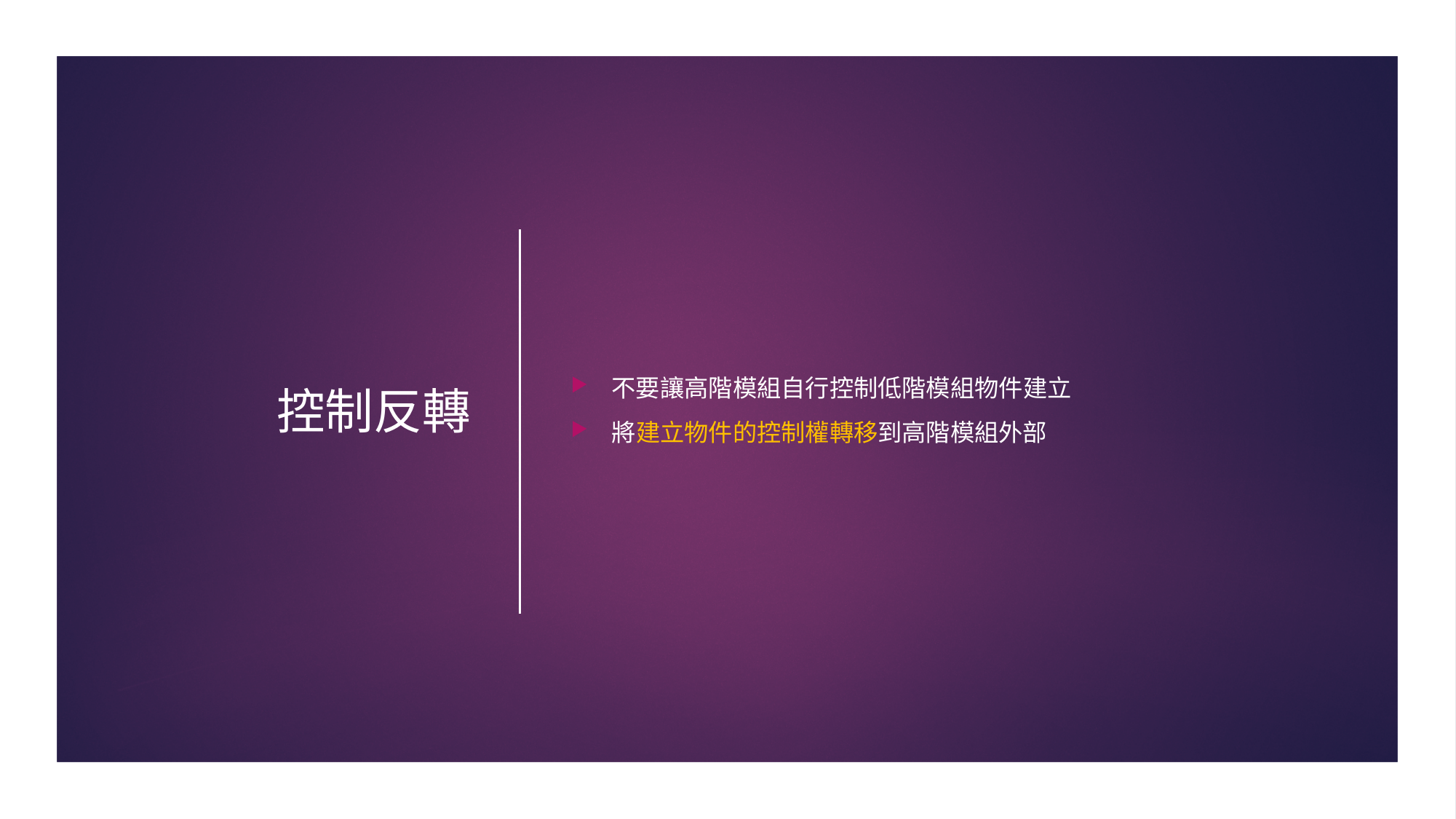

# 控制反轉
不要讓高階模組自行控制低階模組物件建立
將建立物件的控制權轉移到高階模組外部